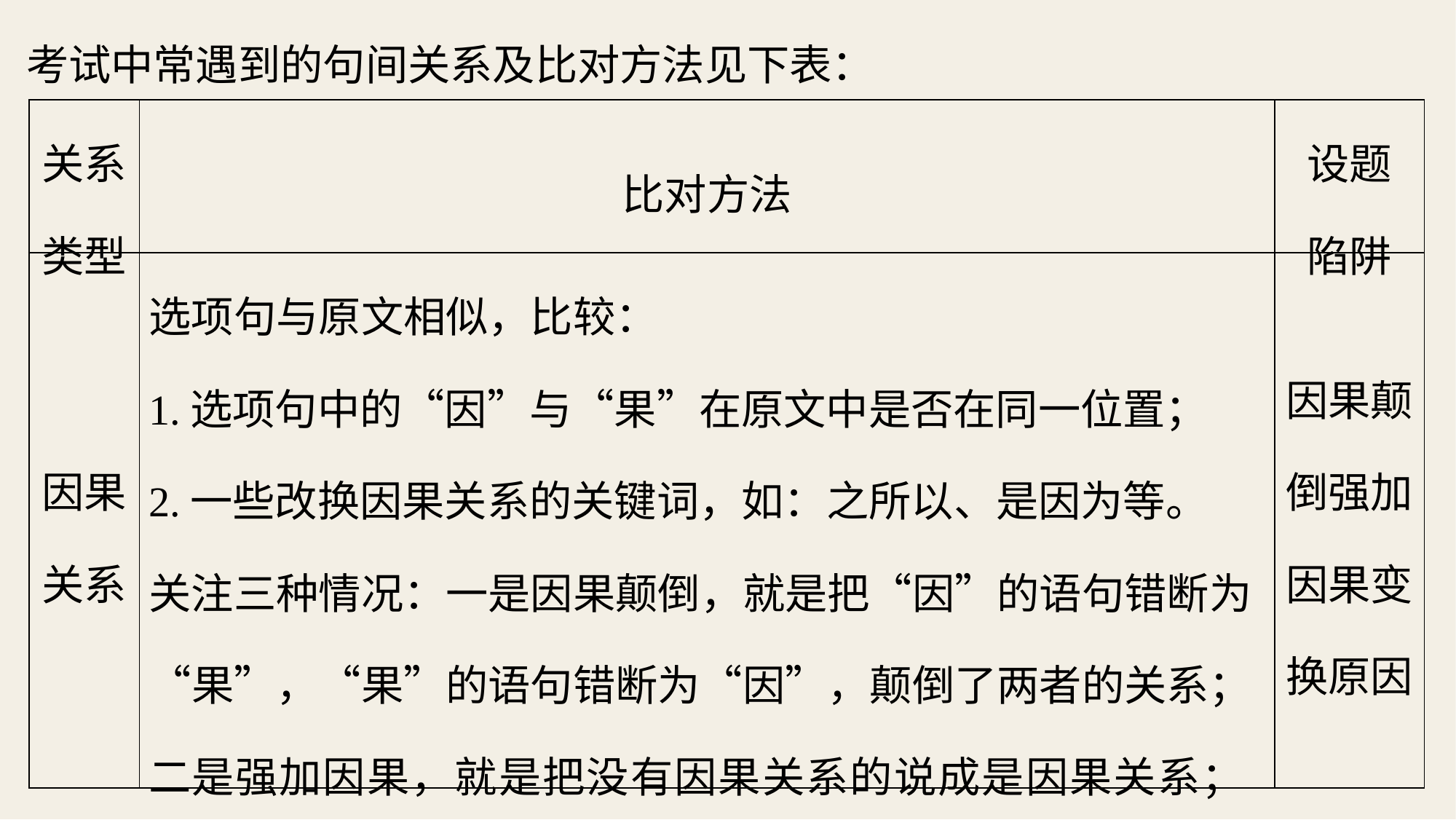

考试中常遇到的句间关系及比对方法见下表：
| 关系类型 | 比对方法 | 设题 陷阱 |
| --- | --- | --- |
| 因果关系 | 选项句与原文相似，比较： 1.选项句中的“因”与“果”在原文中是否在同一位置； 2.一些改换因果关系的关键词，如：之所以、是因为等。 关注三种情况：一是因果颠倒，就是把“因”的语句错断为“果”，“果”的语句错断为“因”，颠倒了两者的关系；二是强加因果，就是把没有因果关系的说成是因果关系； 三是选项与原文的结果一样，但选项把原因给换了。 | 因果颠倒强加因果变换原因 |